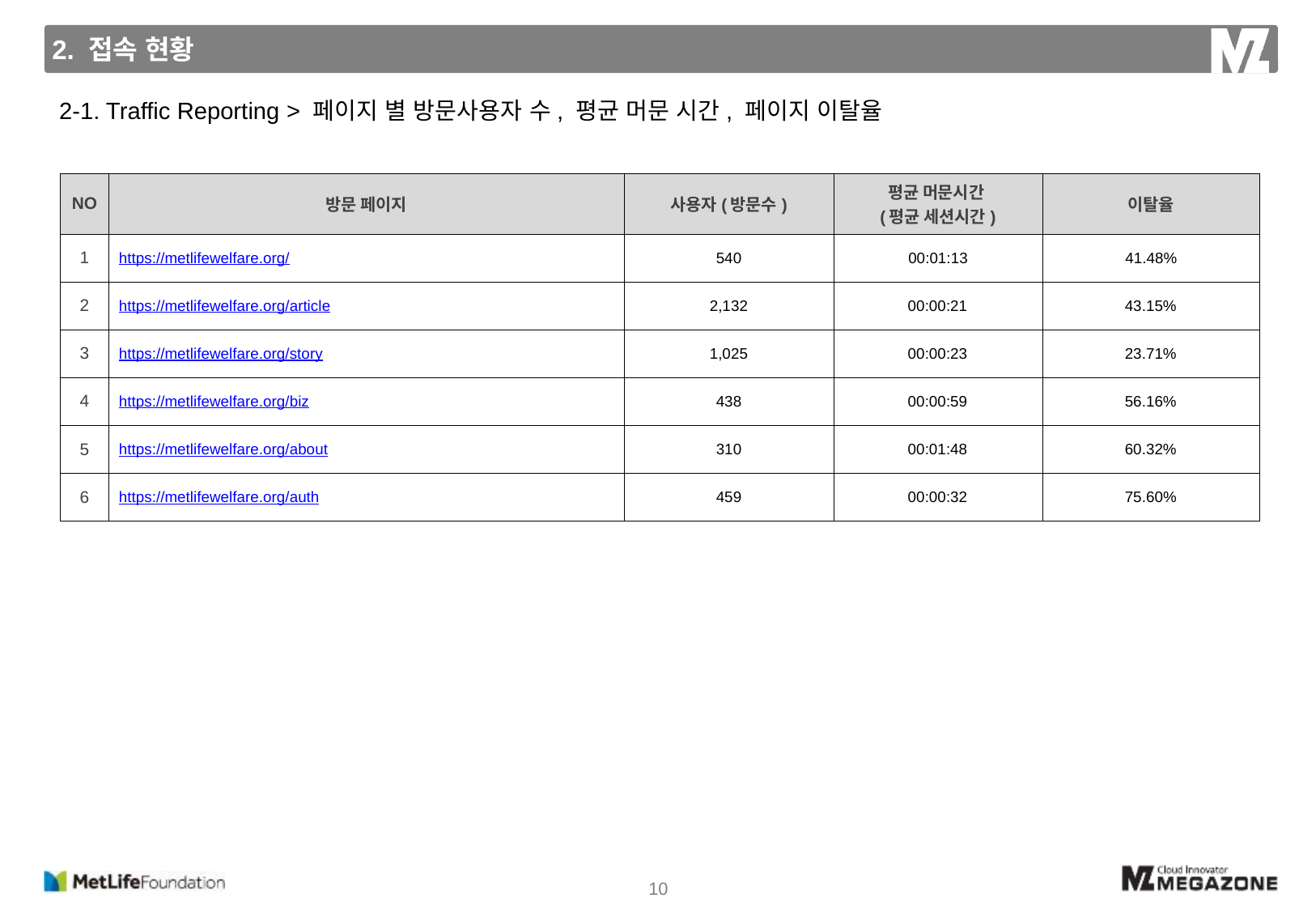

2. 접속 현황
2-1. Traffic Reporting > 페이지 별 방문사용자 수, 평균 머문 시간, 페이지 이탈율

| NO | 방문 페이지 | 사용자(방문수) | 평균 머문시간 (평균 세션시간) | 이탈율 |
| --- | --- | --- | --- | --- |
| 1 | https://metlifewelfare.org/ | 540 | 00:01:13 | 41.48% |
| 2 | https://metlifewelfare.org/article | 2,132 | 00:00:21 | 43.15% |
| 3 | https://metlifewelfare.org/story | 1,025 | 00:00:23 | 23.71% |
| 4 | https://metlifewelfare.org/biz | 438 | 00:00:59 | 56.16% |
| 5 | https://metlifewelfare.org/about | 310 | 00:01:48 | 60.32% |
| 6 | https://metlifewelfare.org/auth | 459 | 00:00:32 | 75.60% |
10